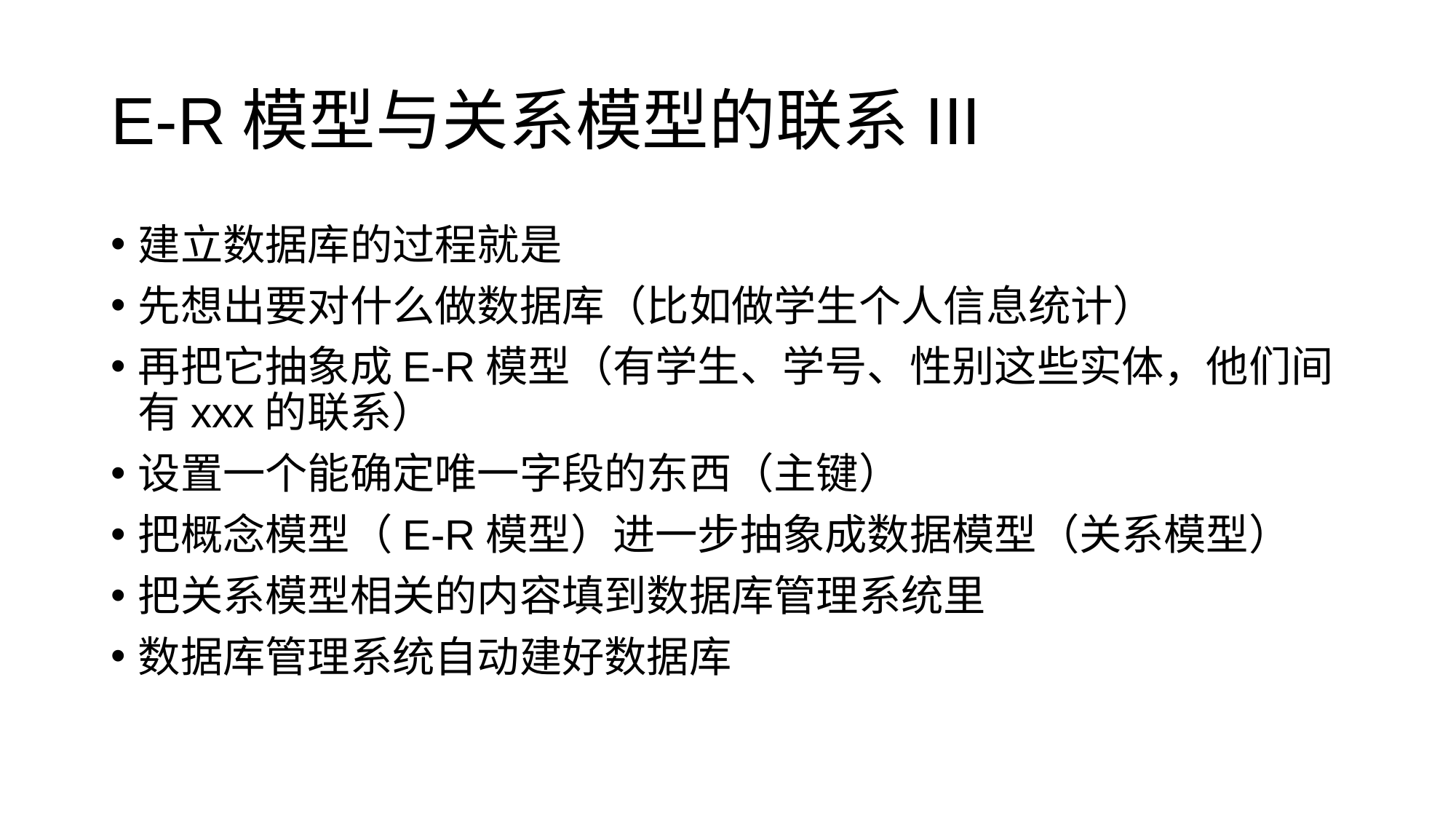

# E-R模型与关系模型的联系III
建立数据库的过程就是
先想出要对什么做数据库（比如做学生个人信息统计）
再把它抽象成E-R模型（有学生、学号、性别这些实体，他们间有xxx的联系）
设置一个能确定唯一字段的东西（主键）
把概念模型（E-R模型）进一步抽象成数据模型（关系模型）
把关系模型相关的内容填到数据库管理系统里
数据库管理系统自动建好数据库